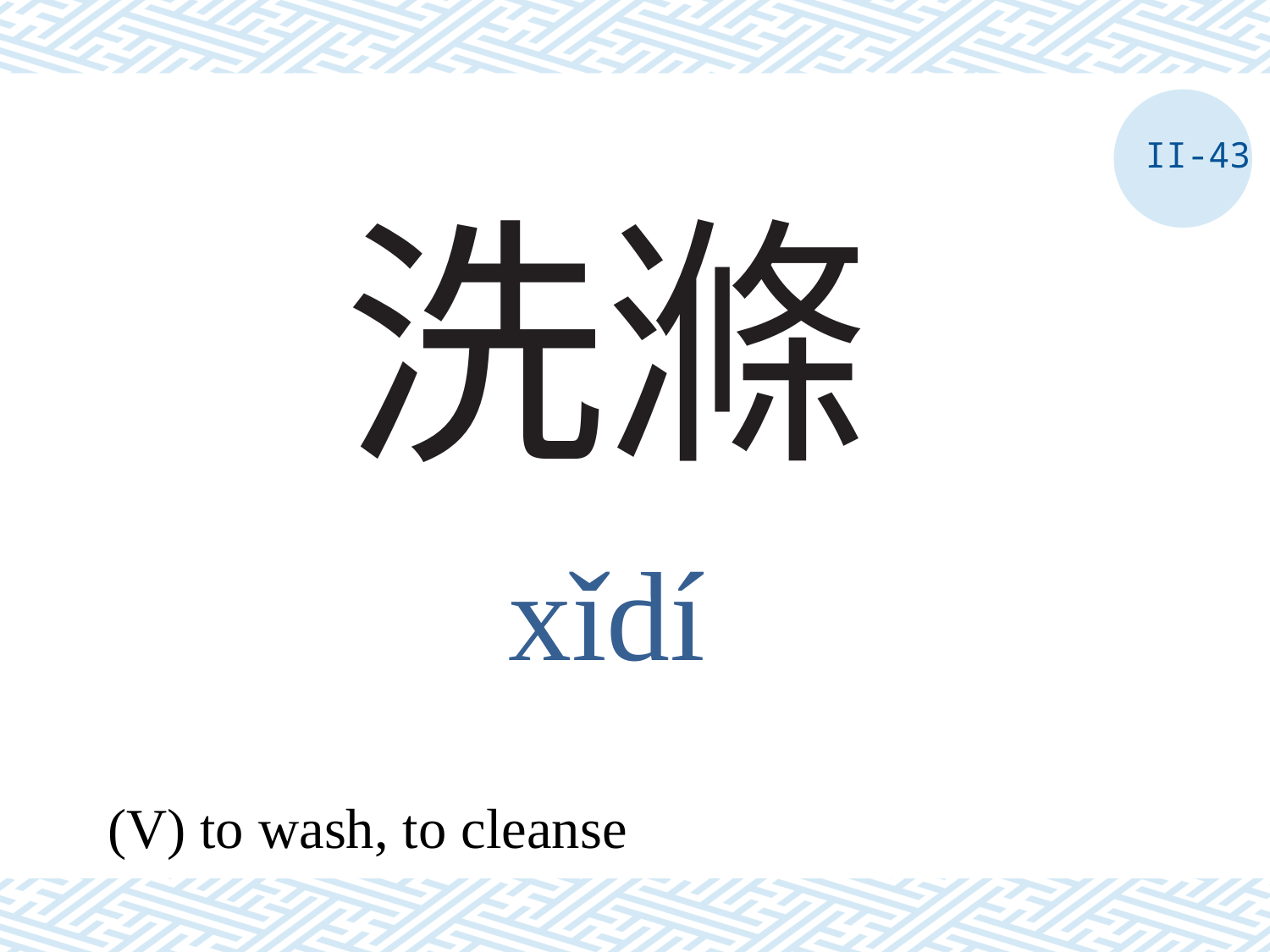

II-43

# 洗滌
xǐdí
(V) to wash, to cleanse